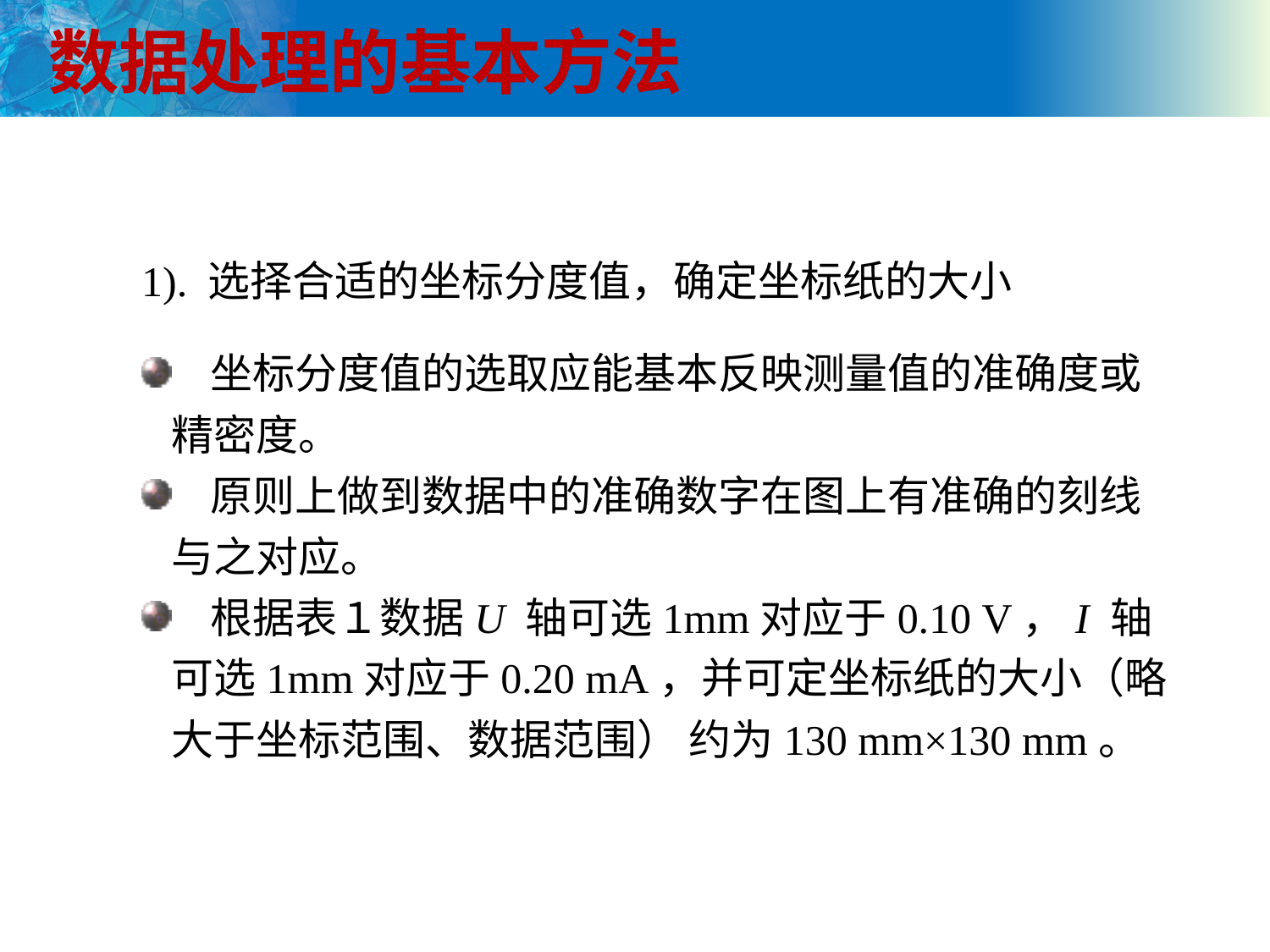

数据处理的基本方法
1). 选择合适的坐标分度值，确定坐标纸的大小
   坐标分度值的选取应能基本反映测量值的准确度或精密度。
   原则上做到数据中的准确数字在图上有准确的刻线与之对应。
   根据表１数据U 轴可选1mm对应于0.10 V，I 轴可选1mm对应于0.20 mA，并可定坐标纸的大小（略大于坐标范围、数据范围） 约为130 mm×130 mm。
75